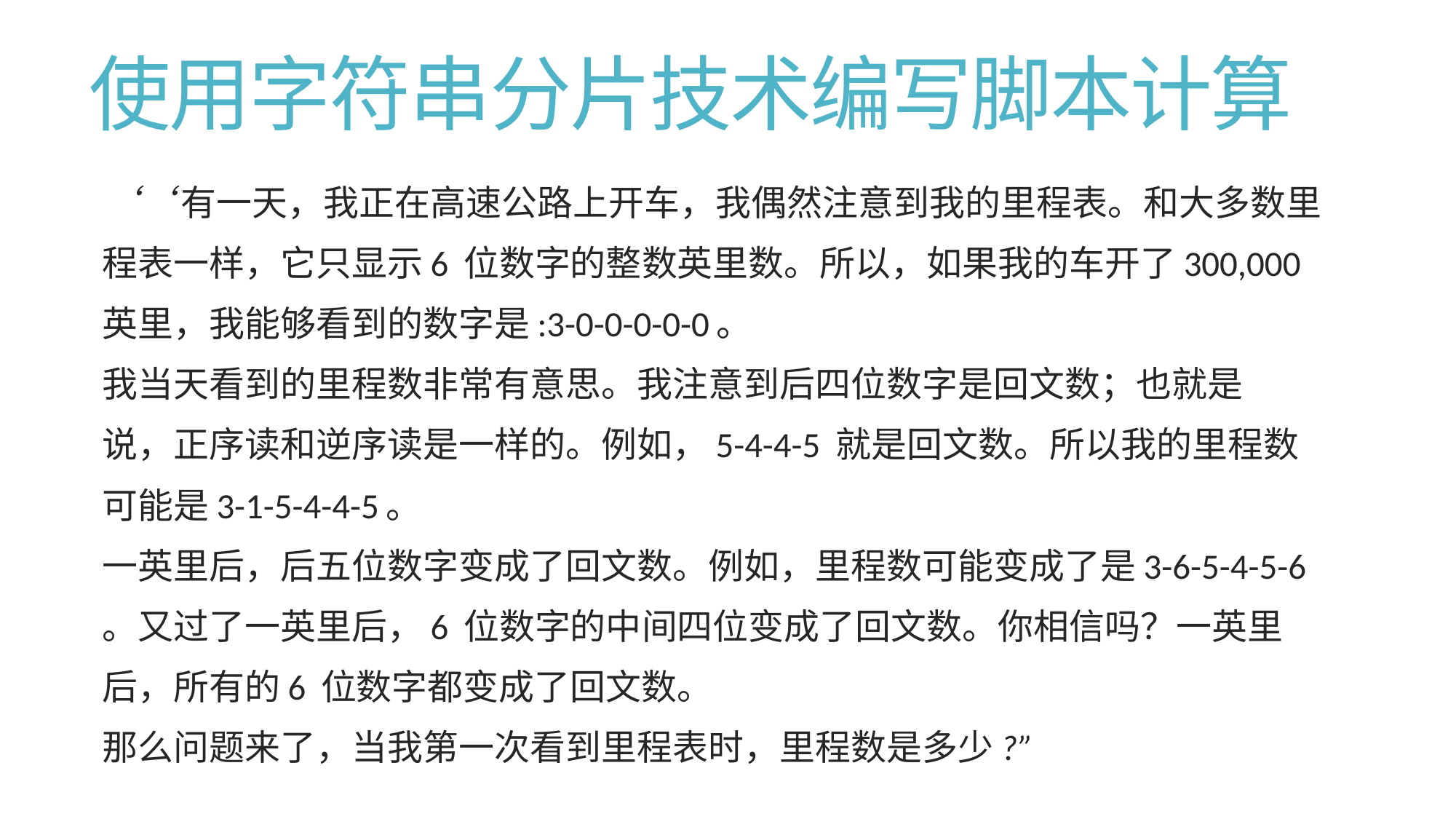

# 使用字符串分片技术编写脚本计算
‘‘有一天，我正在高速公路上开车，我偶然注意到我的里程表。和大多数里
程表一样，它只显示6 位数字的整数英里数。所以，如果我的车开了300,000
英里，我能够看到的数字是:3-0-0-0-0-0。
我当天看到的里程数非常有意思。我注意到后四位数字是回文数；也就是
说，正序读和逆序读是一样的。例如，5-4-4-5 就是回文数。所以我的里程数
可能是3-1-5-4-4-5。
一英里后，后五位数字变成了回文数。例如，里程数可能变成了是3-6-5-4-5-6
。又过了一英里后，6 位数字的中间四位变成了回文数。你相信吗？一英里
后，所有的6 位数字都变成了回文数。
那么问题来了，当我第一次看到里程表时，里程数是多少?”